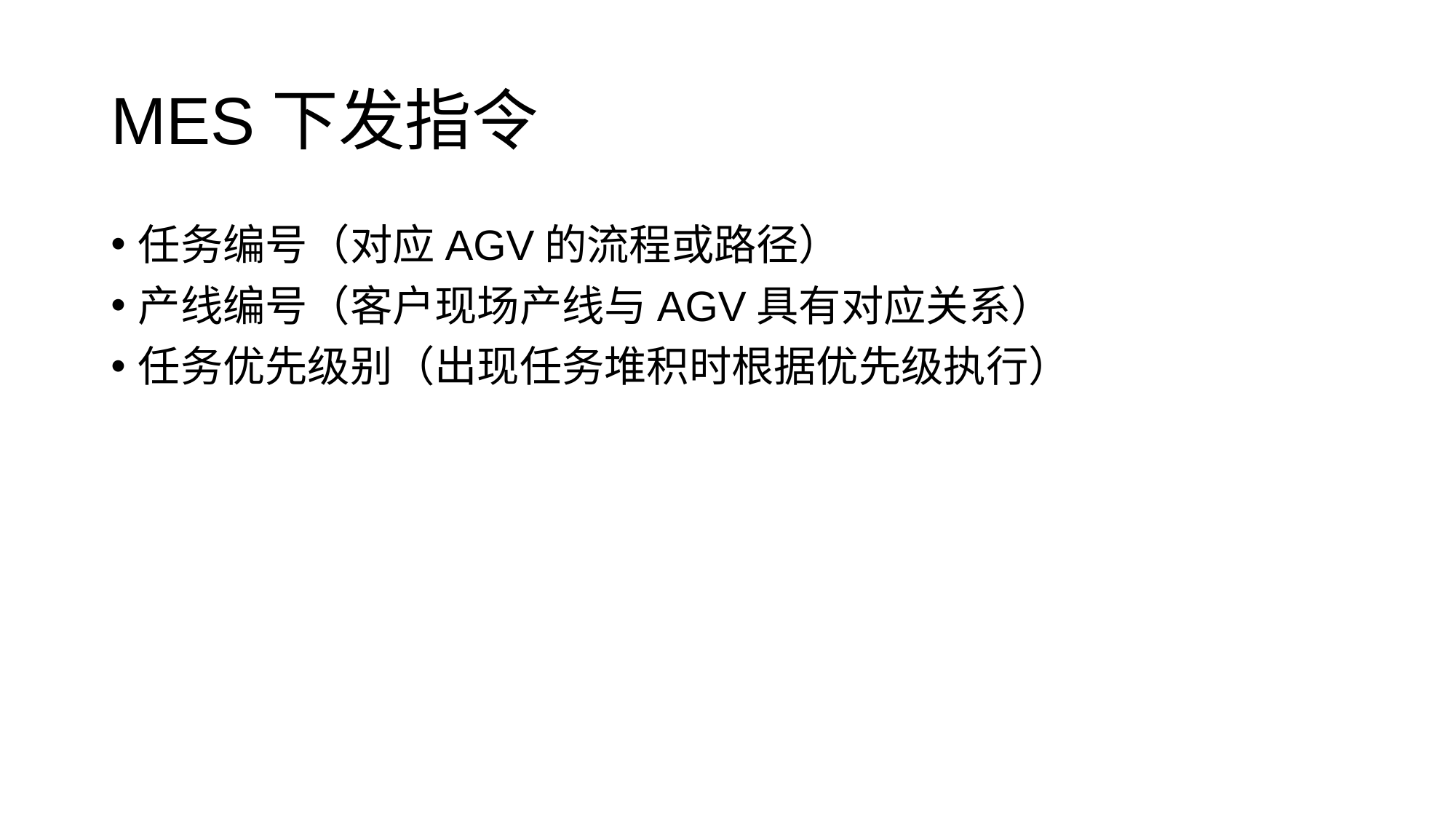

# MES下发指令
任务编号（对应AGV的流程或路径）
产线编号（客户现场产线与AGV具有对应关系）
任务优先级别（出现任务堆积时根据优先级执行）